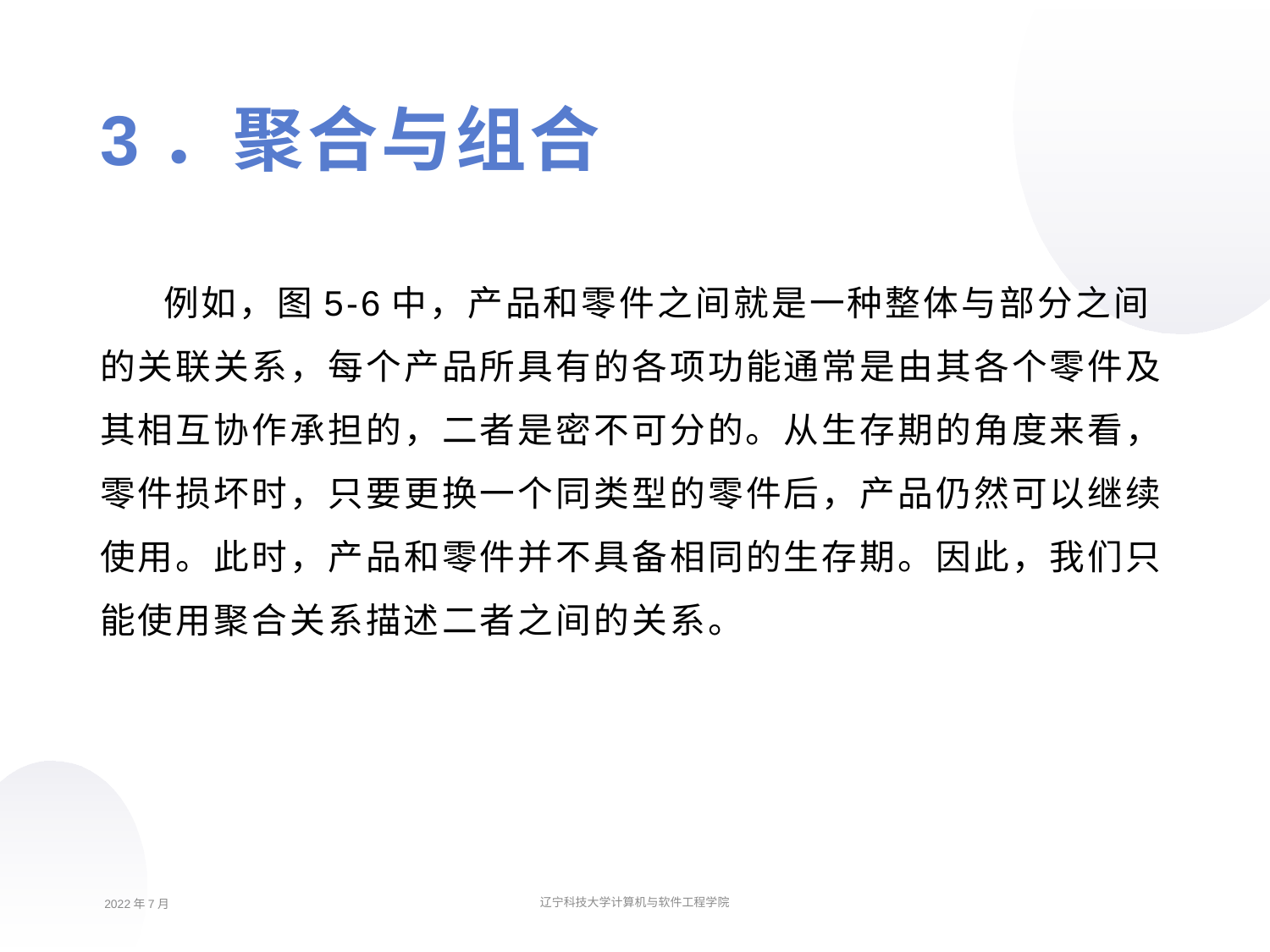

3．聚合与组合
例如，图5-6中，产品和零件之间就是一种整体与部分之间的关联关系，每个产品所具有的各项功能通常是由其各个零件及其相互协作承担的，二者是密不可分的。从生存期的角度来看，零件损坏时，只要更换一个同类型的零件后，产品仍然可以继续使用。此时，产品和零件并不具备相同的生存期。因此，我们只能使用聚合关系描述二者之间的关系。

2022年7月
辽宁科技大学计算机与软件工程学院
28